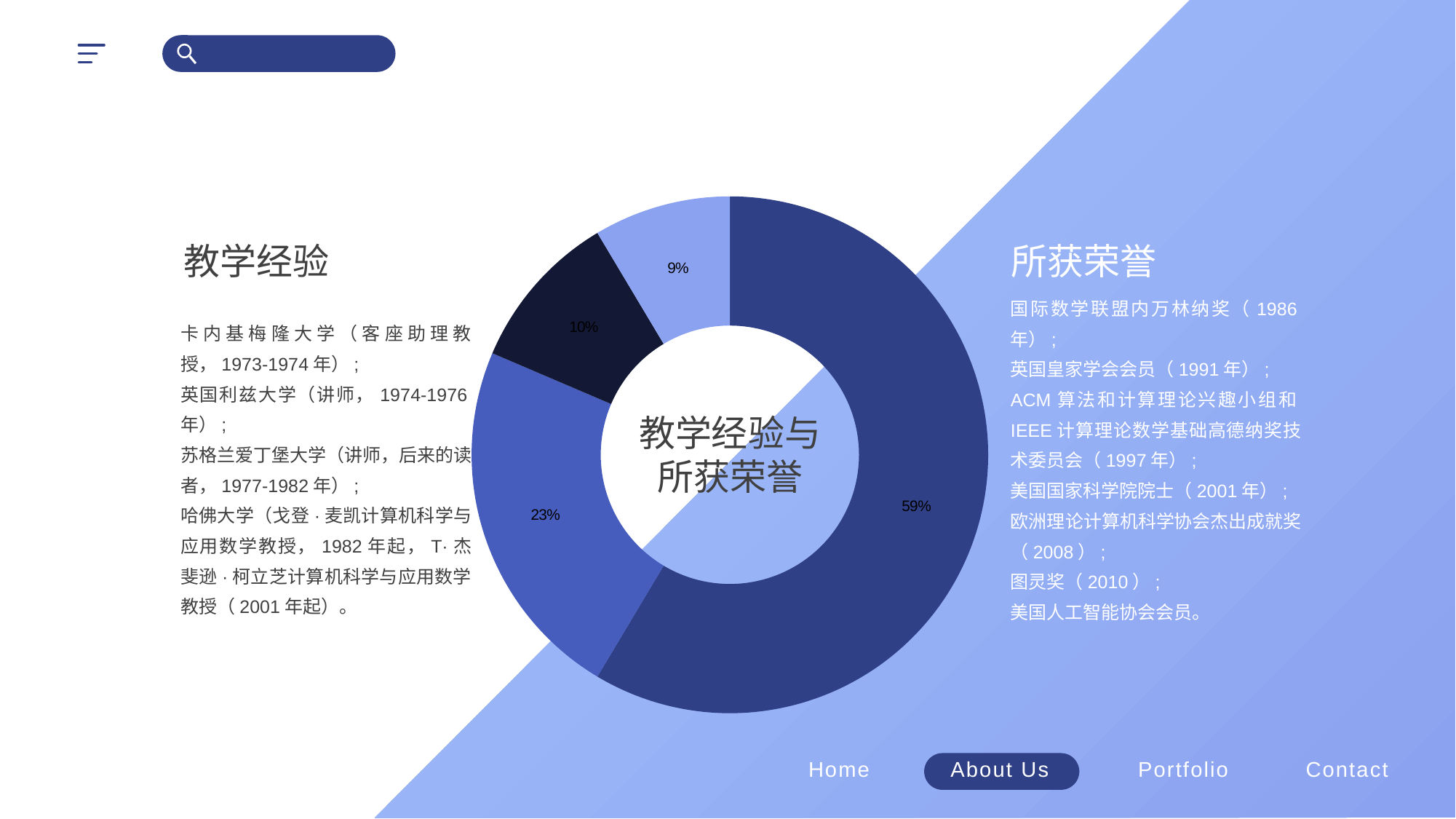

### Chart

| Category | 销售额 |
|---|---|
| 第一季度 | 8.2 |
| 第二季度 | 3.2 |
| 第三季度 | 1.4 |
| 第四季度 | 1.2 |
教学经验
所获荣誉
国际数学联盟内万林纳奖（1986年）;
英国皇家学会会员（1991年）;
ACM算法和计算理论兴趣小组和IEEE计算理论数学基础高德纳奖技术委员会（1997年）;
美国国家科学院院士（2001年）;
欧洲理论计算机科学协会杰出成就奖（2008）;
图灵奖（2010）;
美国人工智能协会会员。
卡内基梅隆大学（客座助理教授，1973-1974年）;
英国利兹大学（讲师，1974-1976年）;
苏格兰爱丁堡大学（讲师，后来的读者，1977-1982年）;
哈佛大学（戈登·麦凯计算机科学与应用数学教授，1982年起，T·杰斐逊·柯立芝计算机科学与应用数学教授（2001年起）。
教学经验与
所获荣誉
Home
About Us

Portfolio
Contact